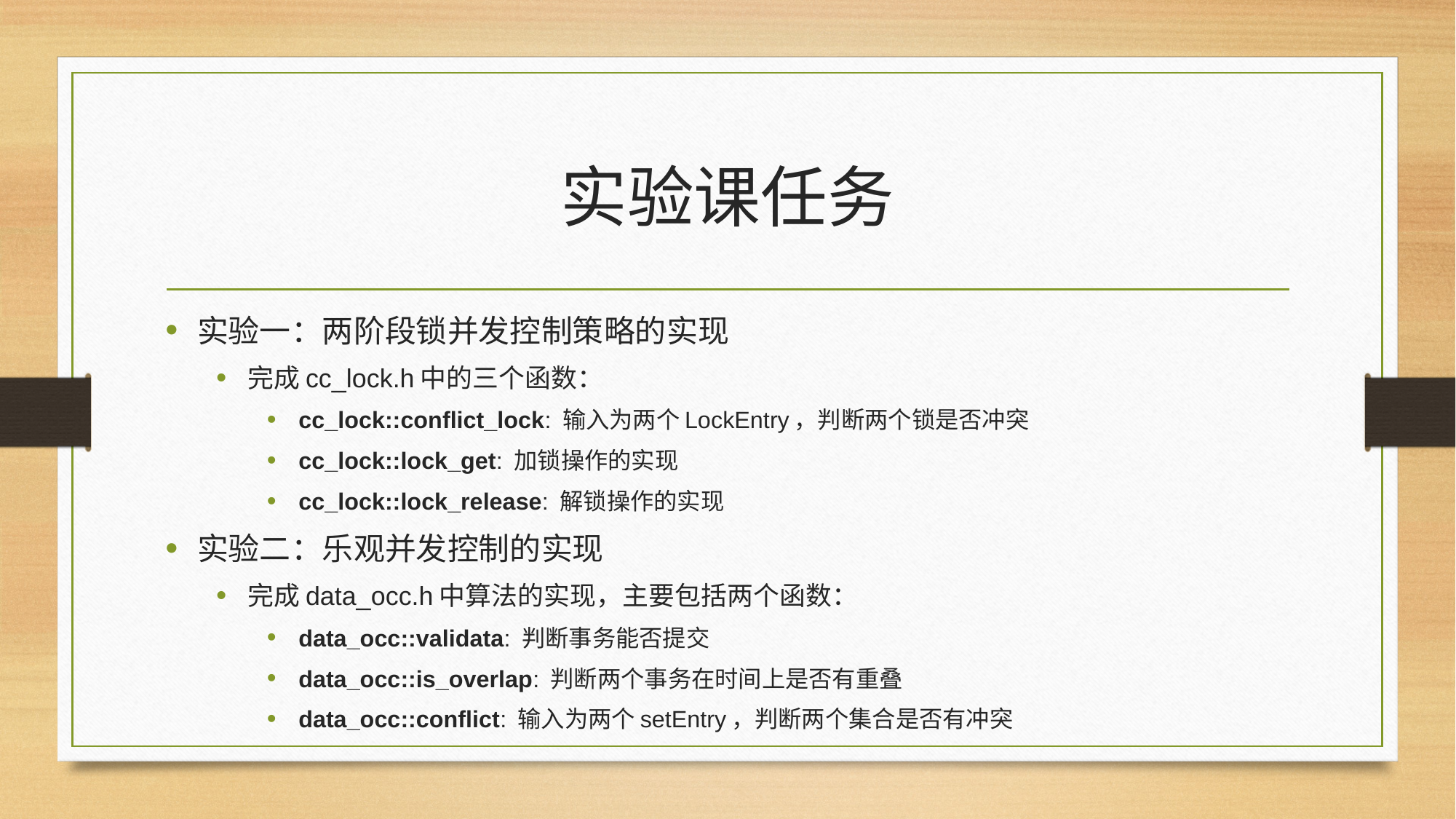

# 实验课任务
实验一：两阶段锁并发控制策略的实现
完成cc_lock.h中的三个函数：
cc_lock::conflict_lock: 输入为两个LockEntry，判断两个锁是否冲突
cc_lock::lock_get: 加锁操作的实现
cc_lock::lock_release: 解锁操作的实现
实验二：乐观并发控制的实现
完成data_occ.h中算法的实现，主要包括两个函数：
data_occ::validata: 判断事务能否提交
data_occ::is_overlap: 判断两个事务在时间上是否有重叠
data_occ::conflict: 输入为两个setEntry，判断两个集合是否有冲突